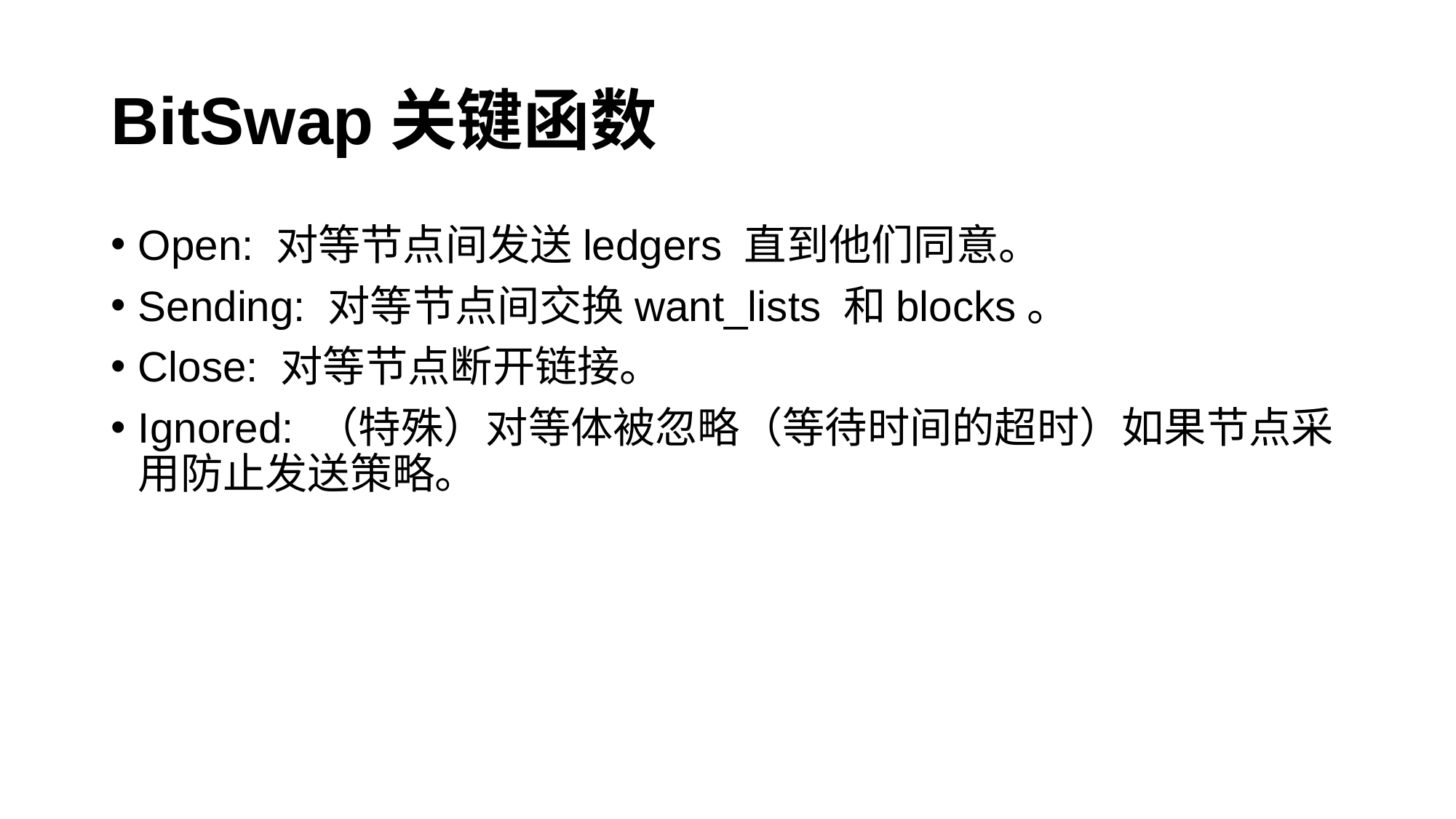

# BitSwap关键函数
Open: 对等节点间发送ledgers 直到他们同意。
Sending: 对等节点间交换want_lists 和blocks。
Close: 对等节点断开链接。
Ignored: （特殊）对等体被忽略（等待时间的超时）如果节点采用防止发送策略。